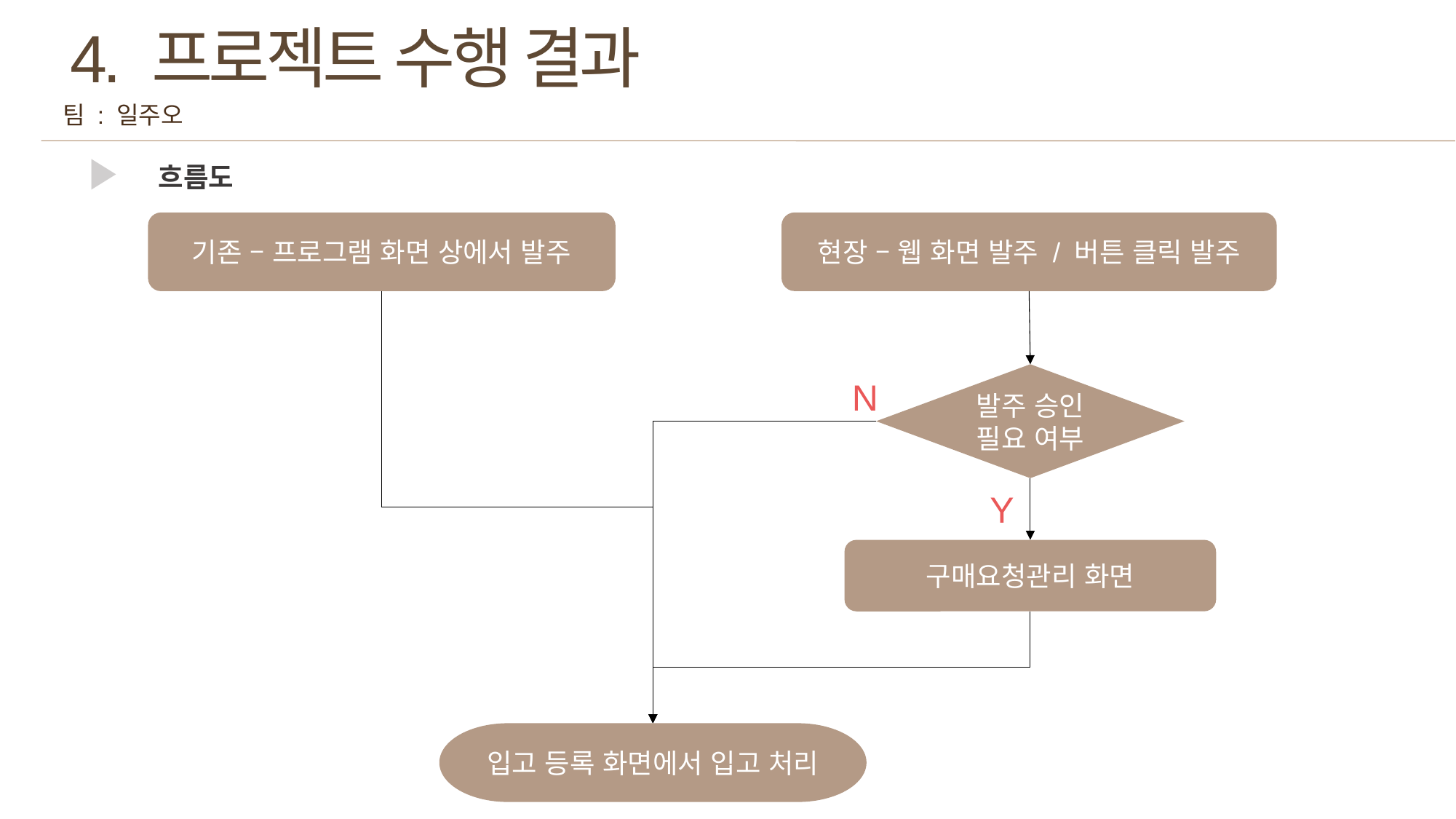

4. 프로젝트 수행 결과
팀 : 일주오
▶
흐름도
기존 – 프로그램 화면 상에서 발주
현장 – 웹 화면 발주 / 버튼 클릭 발주
발주 승인 필요 여부
N
Y
구매요청관리 화면
입고 등록 화면에서 입고 처리